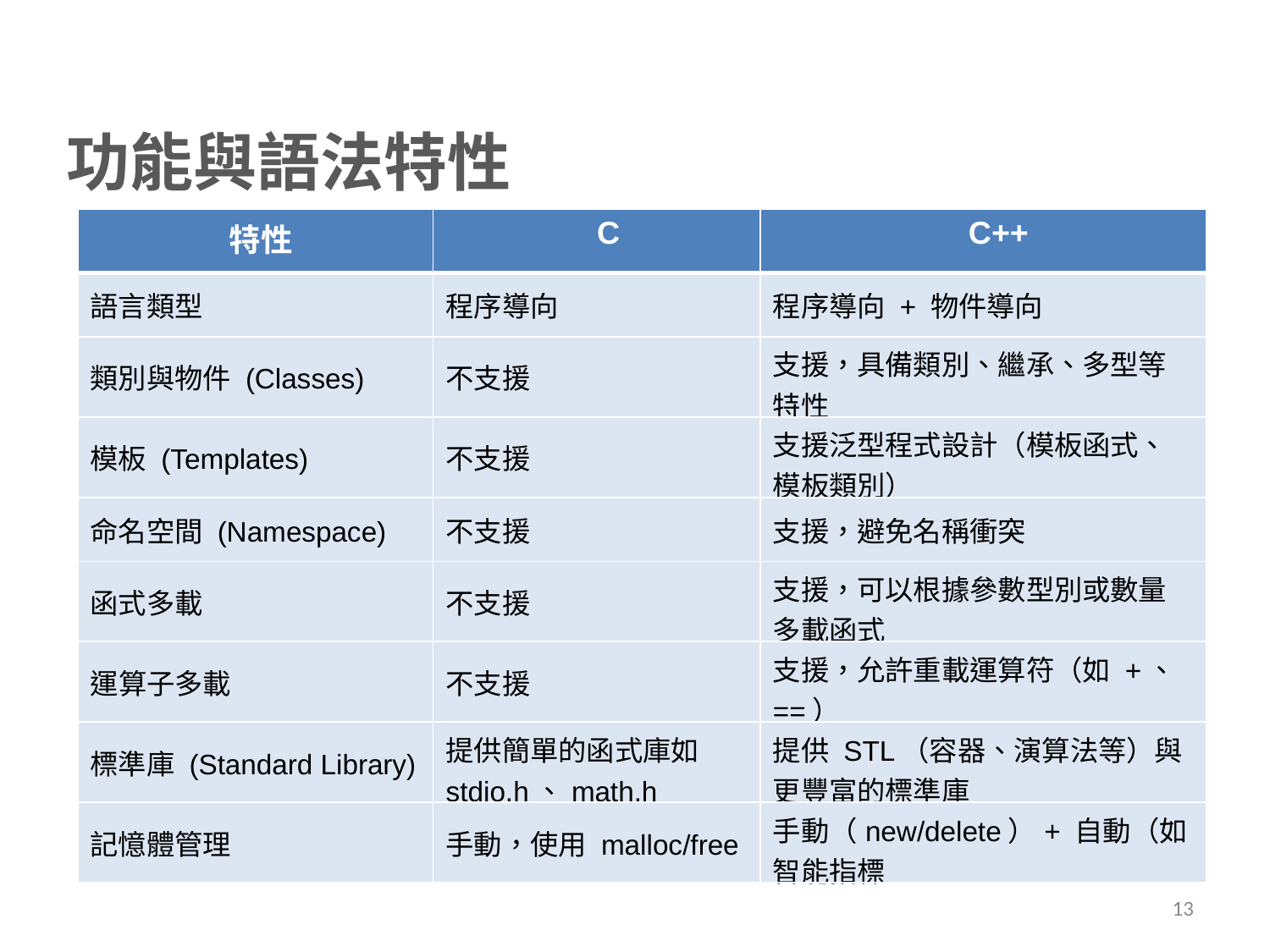

功能與語法特性
| 特性 | C | C++ |
| --- | --- | --- |
| 語言類型 | 程序導向 | 程序導向 + 物件導向 |
| 類別與物件 (Classes) | 不支援 | 支援，具備類別、繼承、多型等特性 |
| 模板 (Templates) | 不支援 | 支援泛型程式設計（模板函式、模板類別） |
| 命名空間 (Namespace) | 不支援 | 支援，避免名稱衝突 |
| 函式多載 | 不支援 | 支援，可以根據參數型別或數量多載函式 |
| 運算子多載 | 不支援 | 支援，允許重載運算符（如 +、==） |
| 標準庫 (Standard Library) | 提供簡單的函式庫如 stdio.h、math.h | 提供 STL（容器、演算法等）與更豐富的標準庫 |
| 記憶體管理 | 手動，使用 malloc/free | 手動（new/delete）+ 自動（如智能指標 |
13